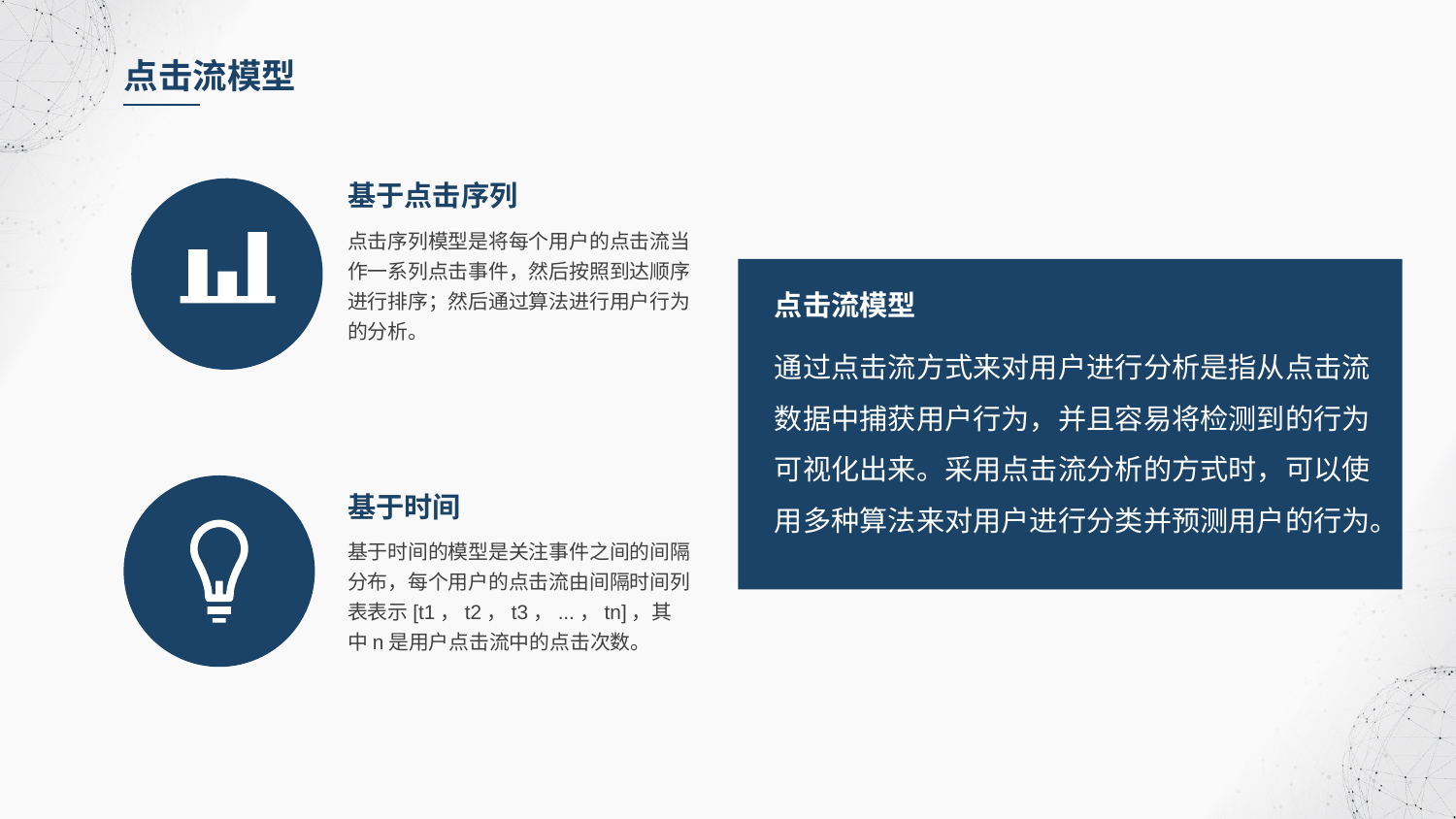

点击流模型

基于点击序列
点击序列模型是将每个用户的点击流当作一系列点击事件，然后按照到达顺序进行排序；然后通过算法进行用户行为的分析。

点击流模型
通过点击流方式来对用户进行分析是指从点击流数据中捕获用户行为，并且容易将检测到的行为可视化出来。采用点击流分析的方式时，可以使用多种算法来对用户进行分类并预测用户的行为。

基于时间
基于时间的模型是关注事件之间的间隔分布，每个用户的点击流由间隔时间列表表示[t1，t2，t3，...，tn]，其中n是用户点击流中的点击次数。